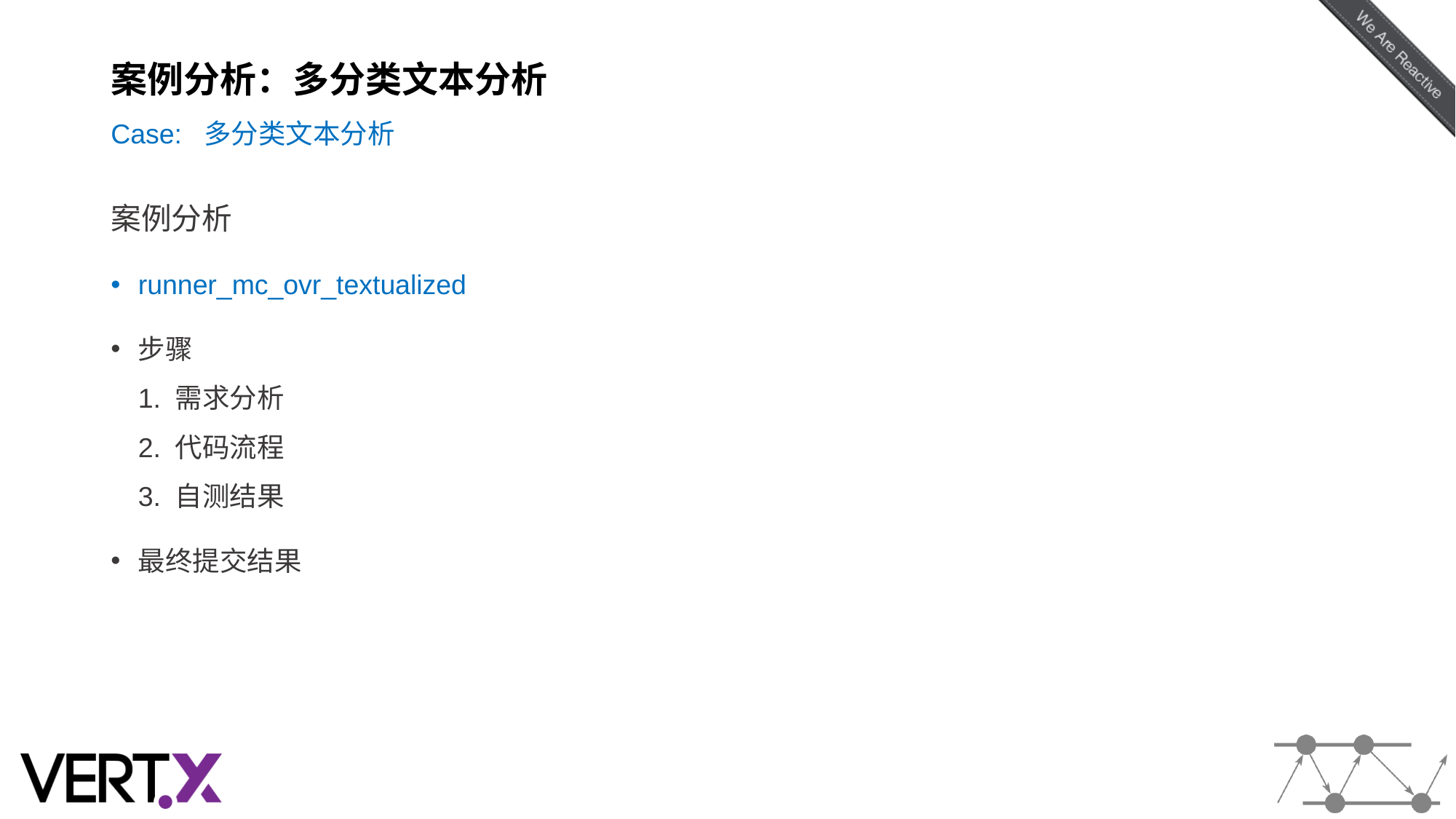

# 案例分析：多分类文本分析 Case:  多分类文本分析
案例分析
runner_mc_ovr_textualized
步骤
1. 需求分析
2. 代码流程
3. 自测结果
最终提交结果